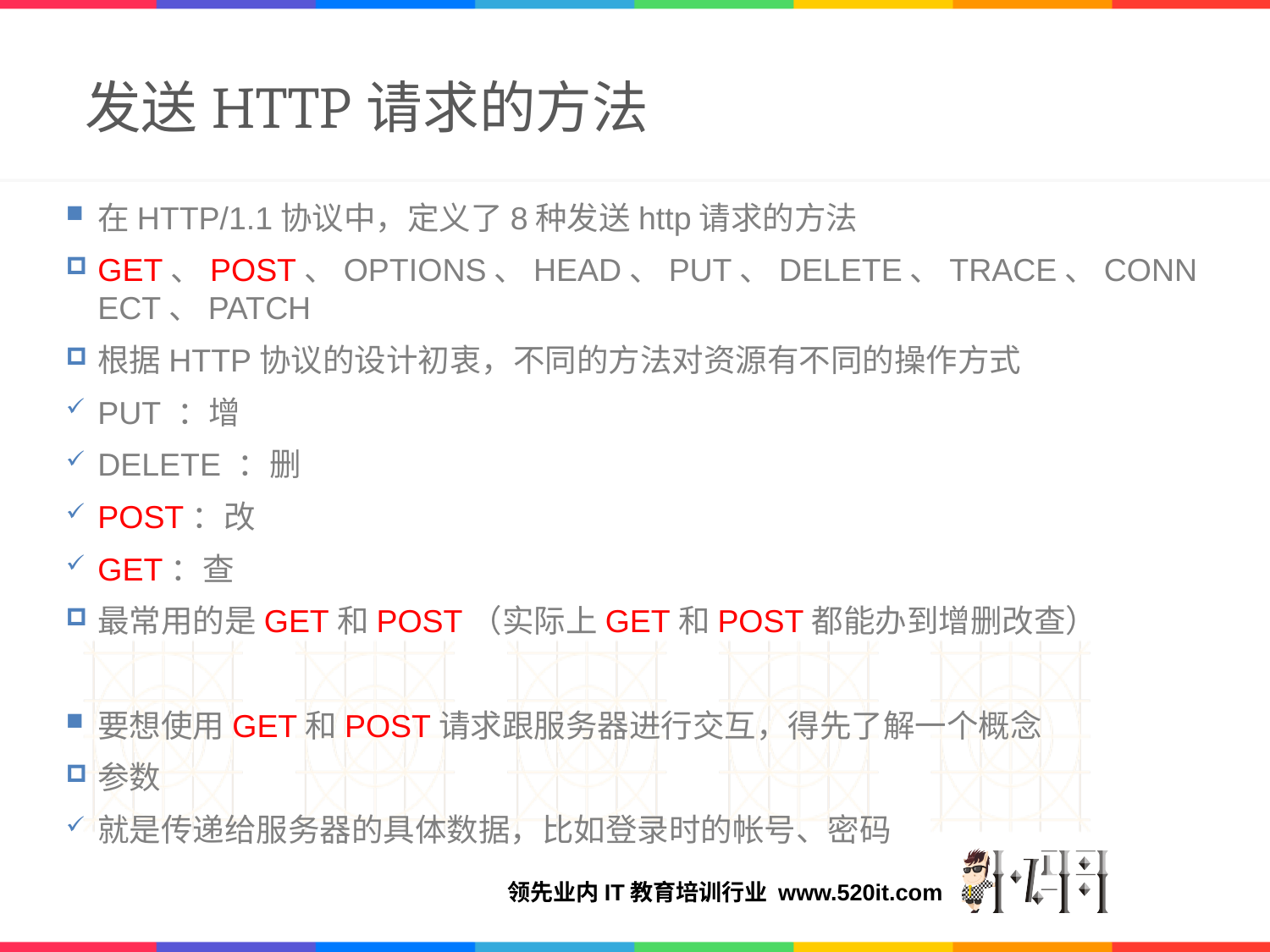

# 发送HTTP请求的方法
在HTTP/1.1协议中，定义了8种发送http请求的方法
GET、POST、OPTIONS、HEAD、PUT、DELETE、TRACE、CONNECT、PATCH
根据HTTP协议的设计初衷，不同的方法对资源有不同的操作方式
PUT ：增
DELETE ：删
POST：改
GET：查
最常用的是GET和POST（实际上GET和POST都能办到增删改查）

要想使用GET和POST请求跟服务器进行交互，得先了解一个概念
参数
就是传递给服务器的具体数据，比如登录时的帐号、密码